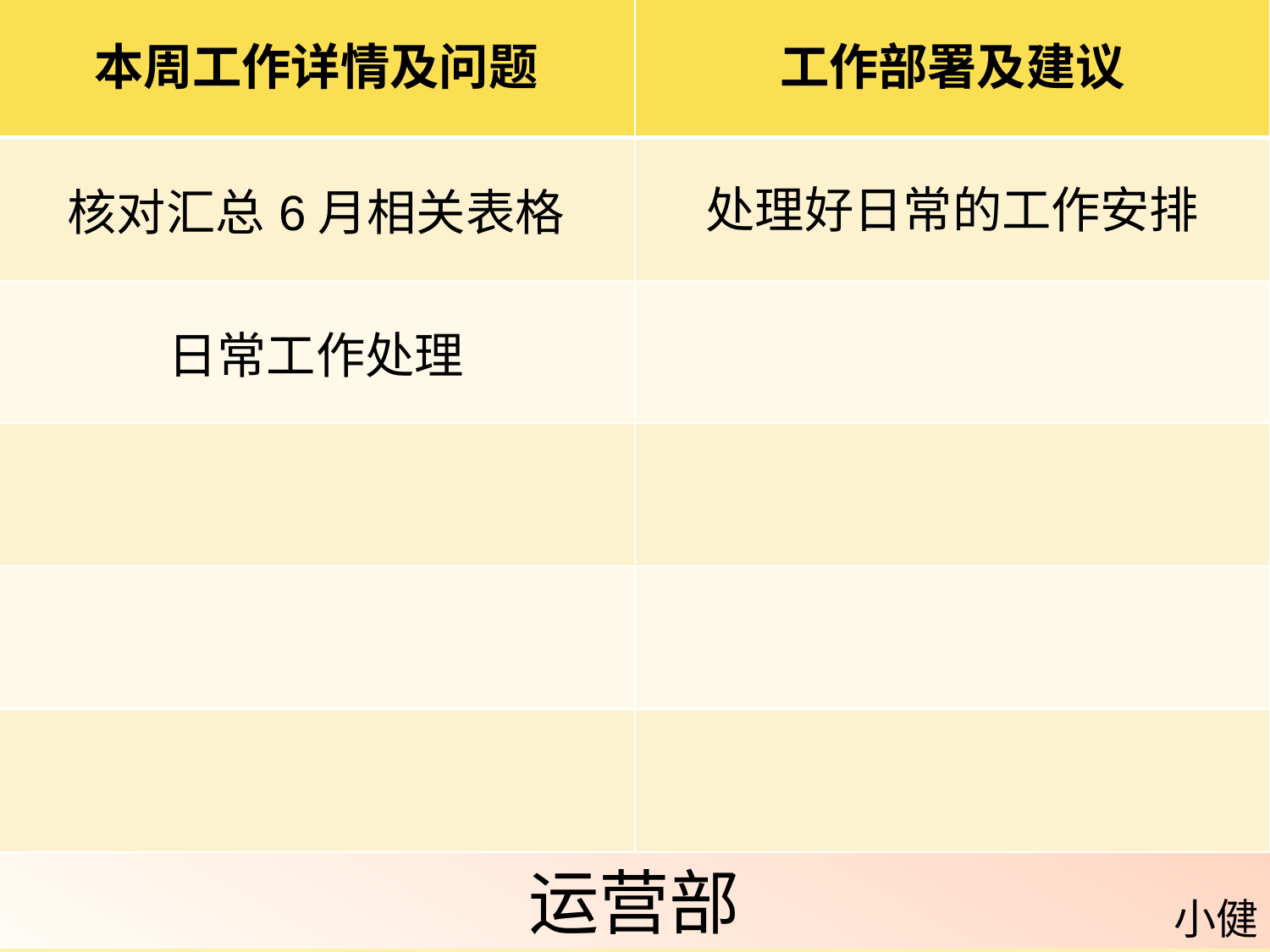

| 本周工作详情及问题 | 工作部署及建议 |
| --- | --- |
| 核对汇总6月相关表格 | 处理好日常的工作安排 |
| 日常工作处理 |  |
|  |  |
|  |  |
|  |  |
运营部
小健